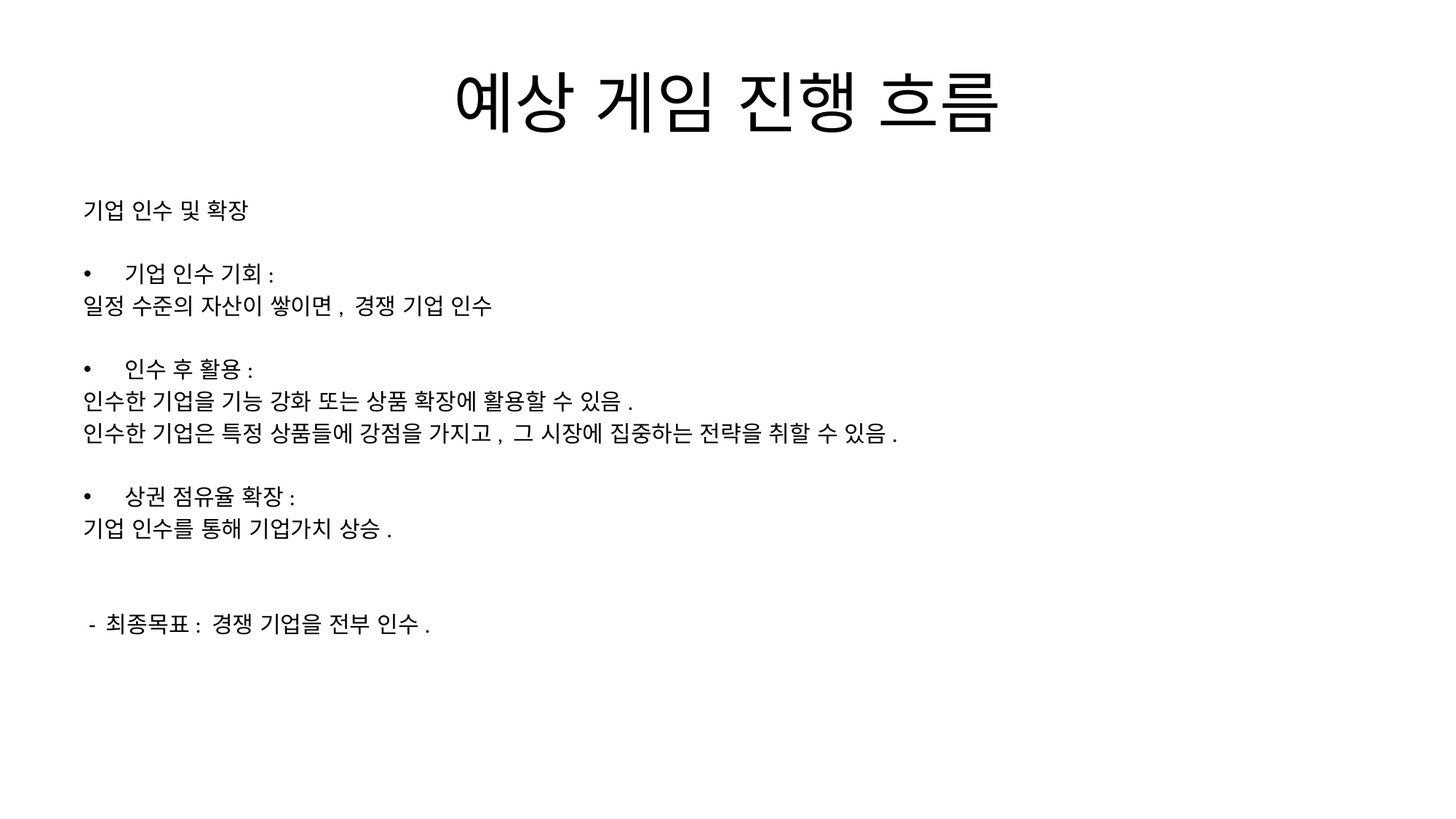

# 예상 게임 진행 흐름
기업 인수 및 확장

기업 인수 기회:
일정 수준의 자산이 쌓이면, 경쟁 기업 인수

인수 후 활용:
인수한 기업을 기능 강화 또는 상품 확장에 활용할 수 있음.
인수한 기업은 특정 상품들에 강점을 가지고, 그 시장에 집중하는 전략을 취할 수 있음.

상권 점유율 확장:
기업 인수를 통해 기업가치 상승.

 - 최종목표: 경쟁 기업을 전부 인수.